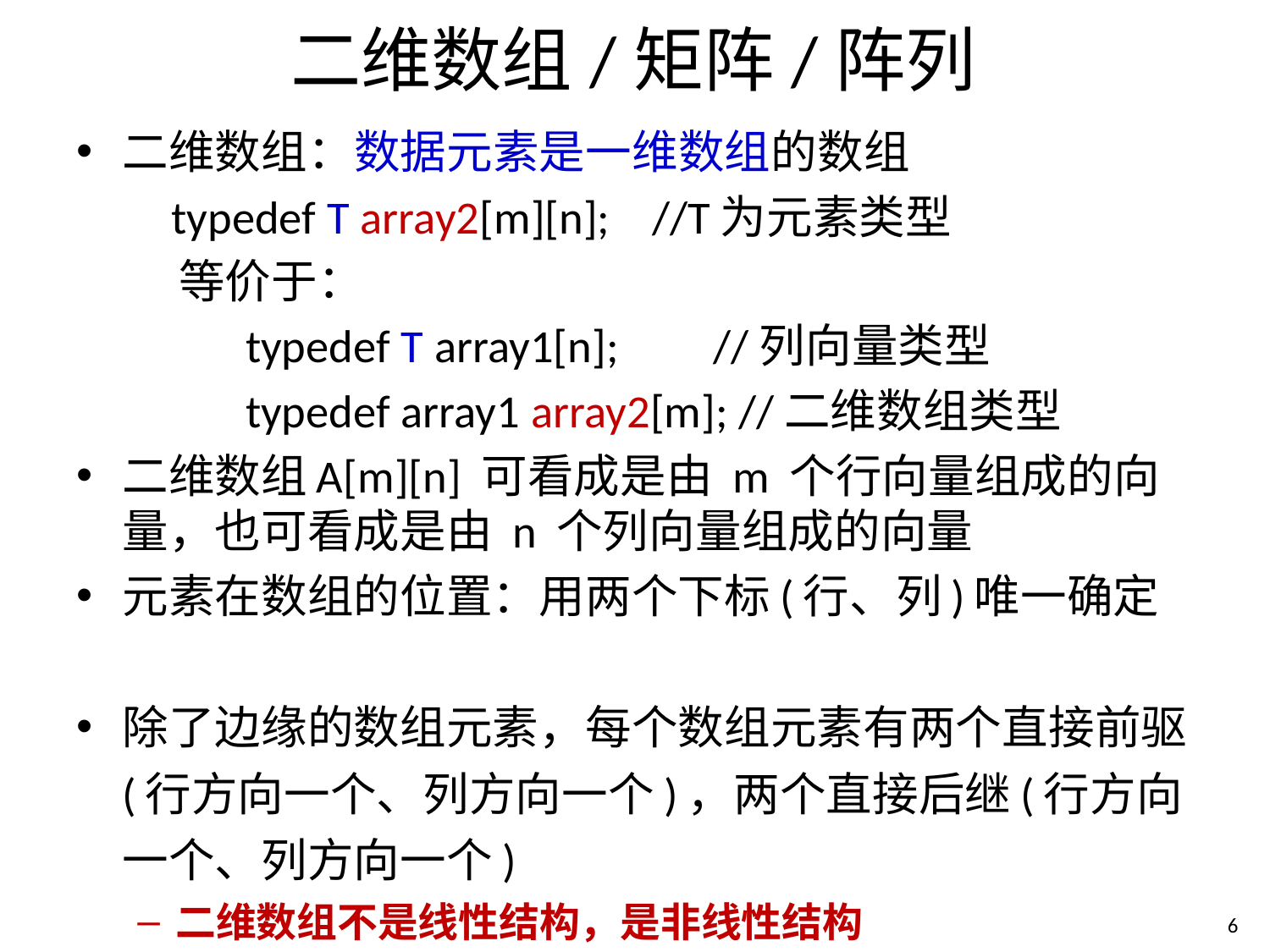

# 二维数组/矩阵/阵列
二维数组：数据元素是一维数组的数组
         typedef T array2[m][n];    //T为元素类型
         等价于：
                typedef T array1[n];         //列向量类型
                typedef array1 array2[m]; //二维数组类型
二维数组A[m][n] 可看成是由 m 个行向量组成的向量，也可看成是由 n 个列向量组成的向量
元素在数组的位置：用两个下标(行、列)唯一确定

除了边缘的数组元素，每个数组元素有两个直接前驱(行方向一个、列方向一个)，两个直接后继(行方向一个、列方向一个)
二维数组不是线性结构，是非线性结构

6